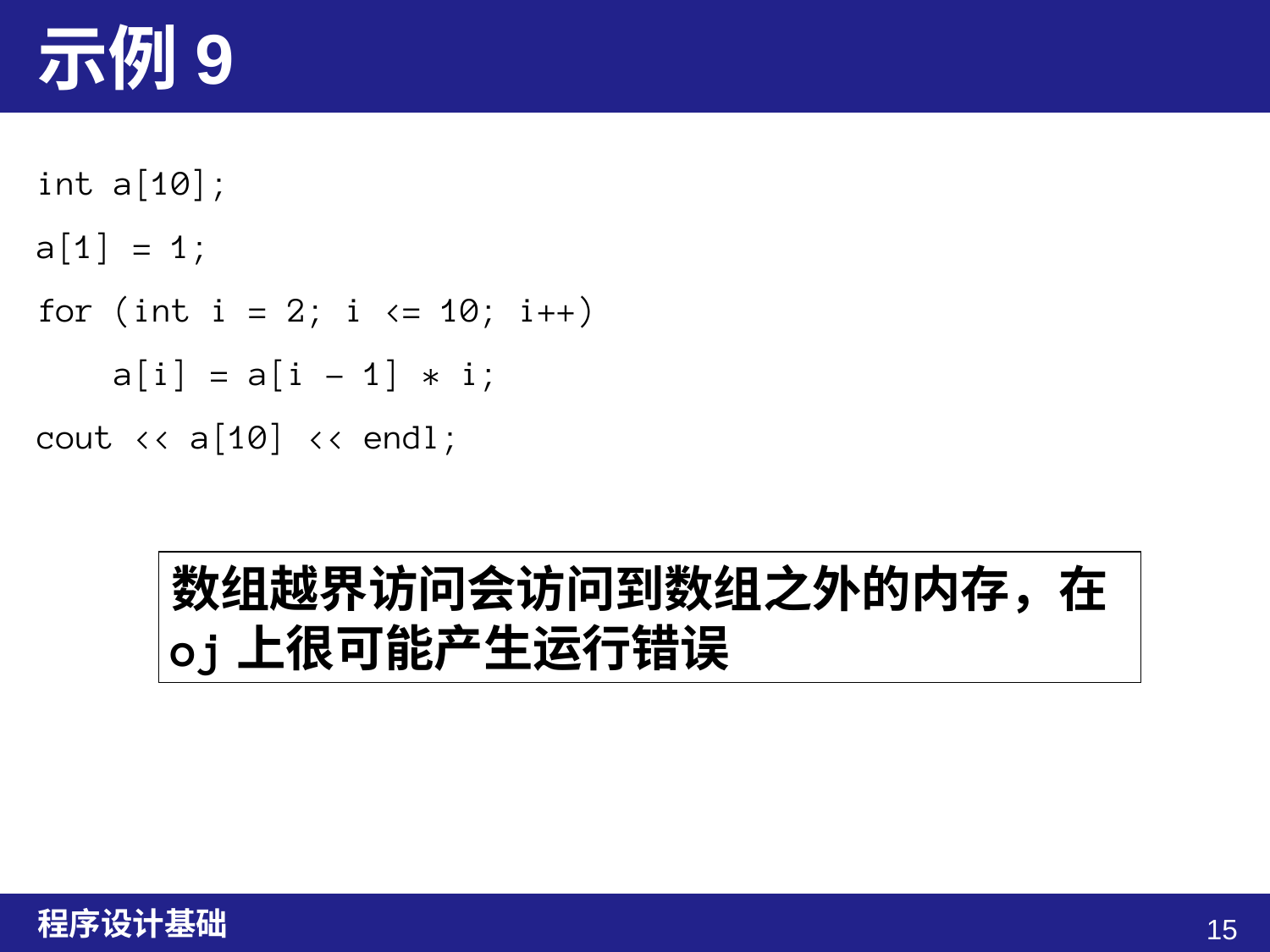

# 示例9
int a[10];
a[1] = 1;
for (int i = 2; i <= 10; i++)
    a[i] = a[i - 1] * i;
cout << a[10] << endl;
数组越界访问会访问到数组之外的内存，在oj上很可能产生运行错误